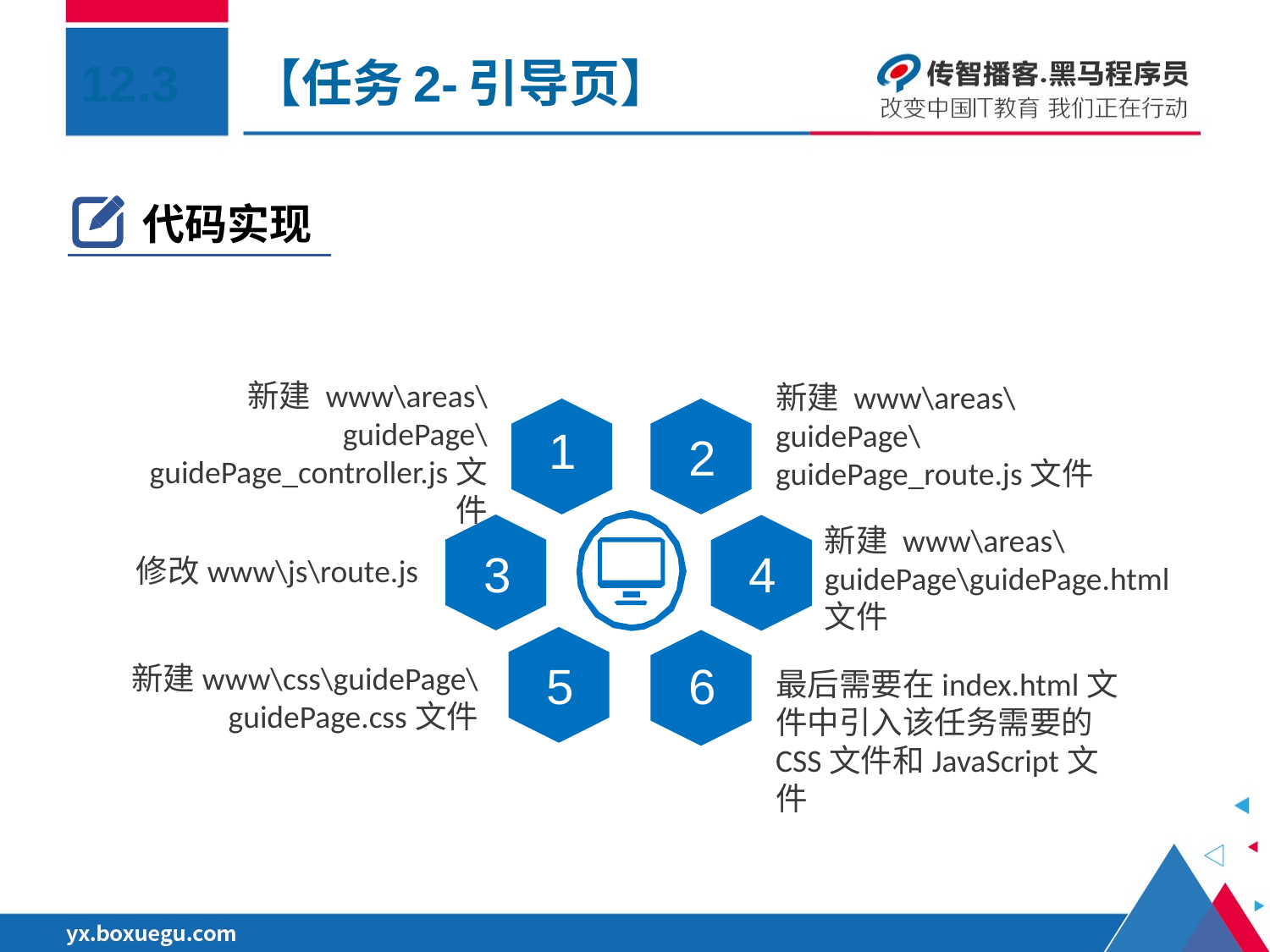

12.3	【任务2-引导页】
代码实现

新建 www\areas\guidePage\guidePage_controller.js文件
新建 www\areas\guidePage\guidePage_route.js文件

1
2

新建 www\areas\guidePage\guidePage.html文件

3
4
修改www\js\route.js

5
6
新建www\css\guidePage\guidePage.css文件
最后需要在index.html文件中引入该任务需要的CSS文件和JavaScript文件